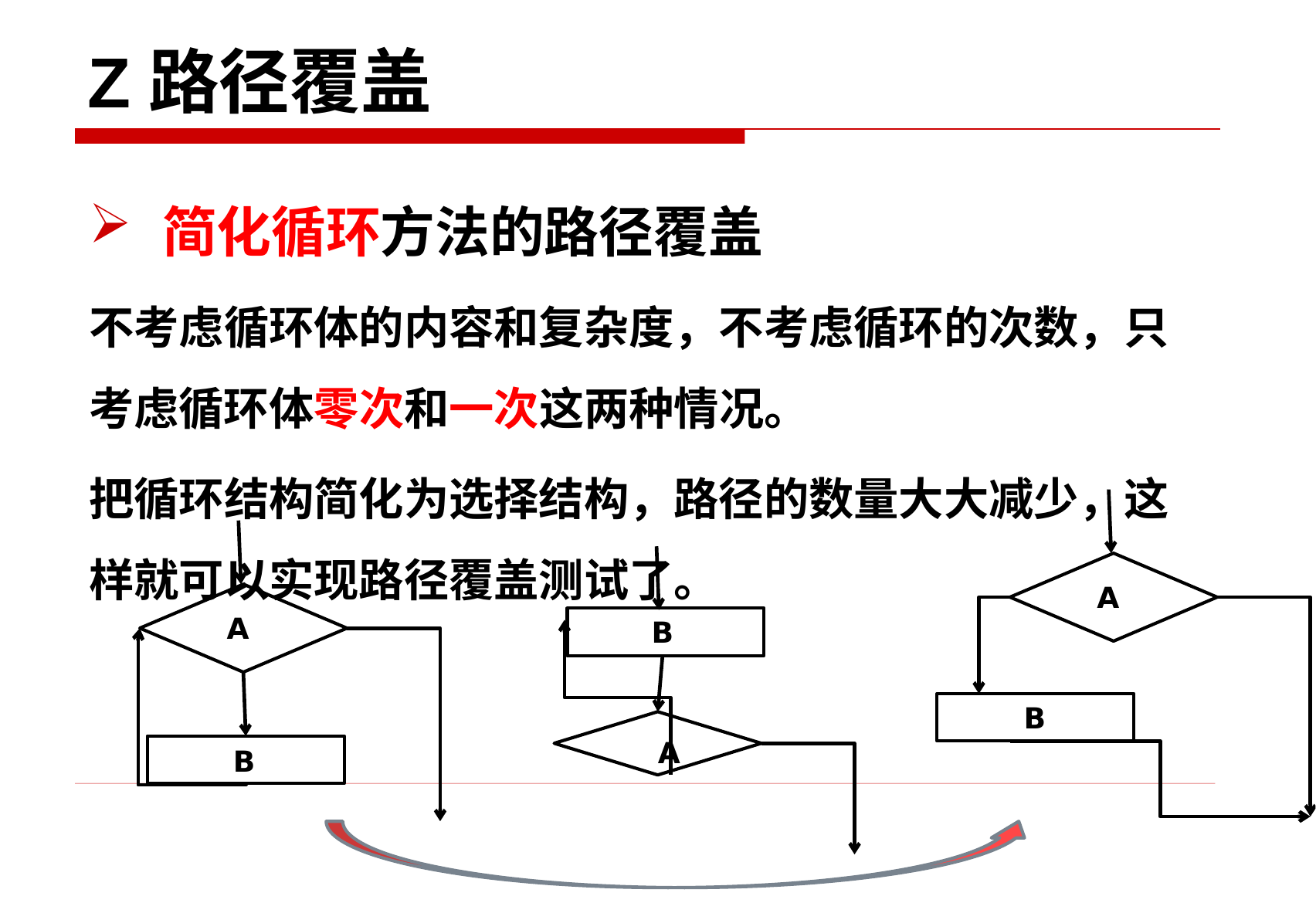

# Z路径覆盖
简化循环方法的路径覆盖
不考虑循环体的内容和复杂度，不考虑循环的次数，只考虑循环体零次和一次这两种情况。
把循环结构简化为选择结构，路径的数量大大减少，这样就可以实现路径覆盖测试了。

A

A
B

B

A

B